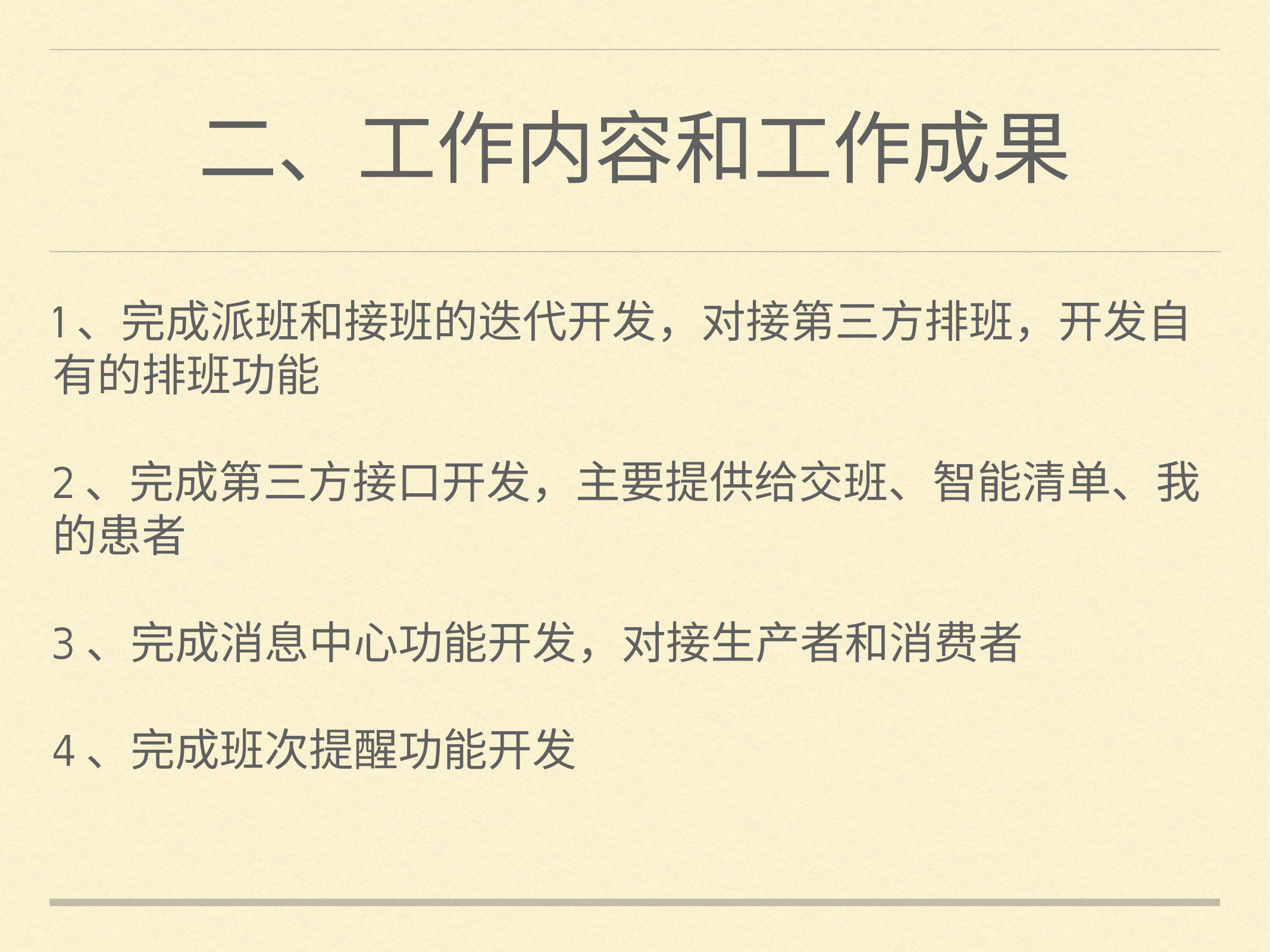

# 二、工作内容和工作成果
1、完成派班和接班的迭代开发，对接第三方排班，开发自有的排班功能

2、完成第三方接口开发，主要提供给交班、智能清单、我的患者

3、完成消息中心功能开发，对接生产者和消费者

4、完成班次提醒功能开发